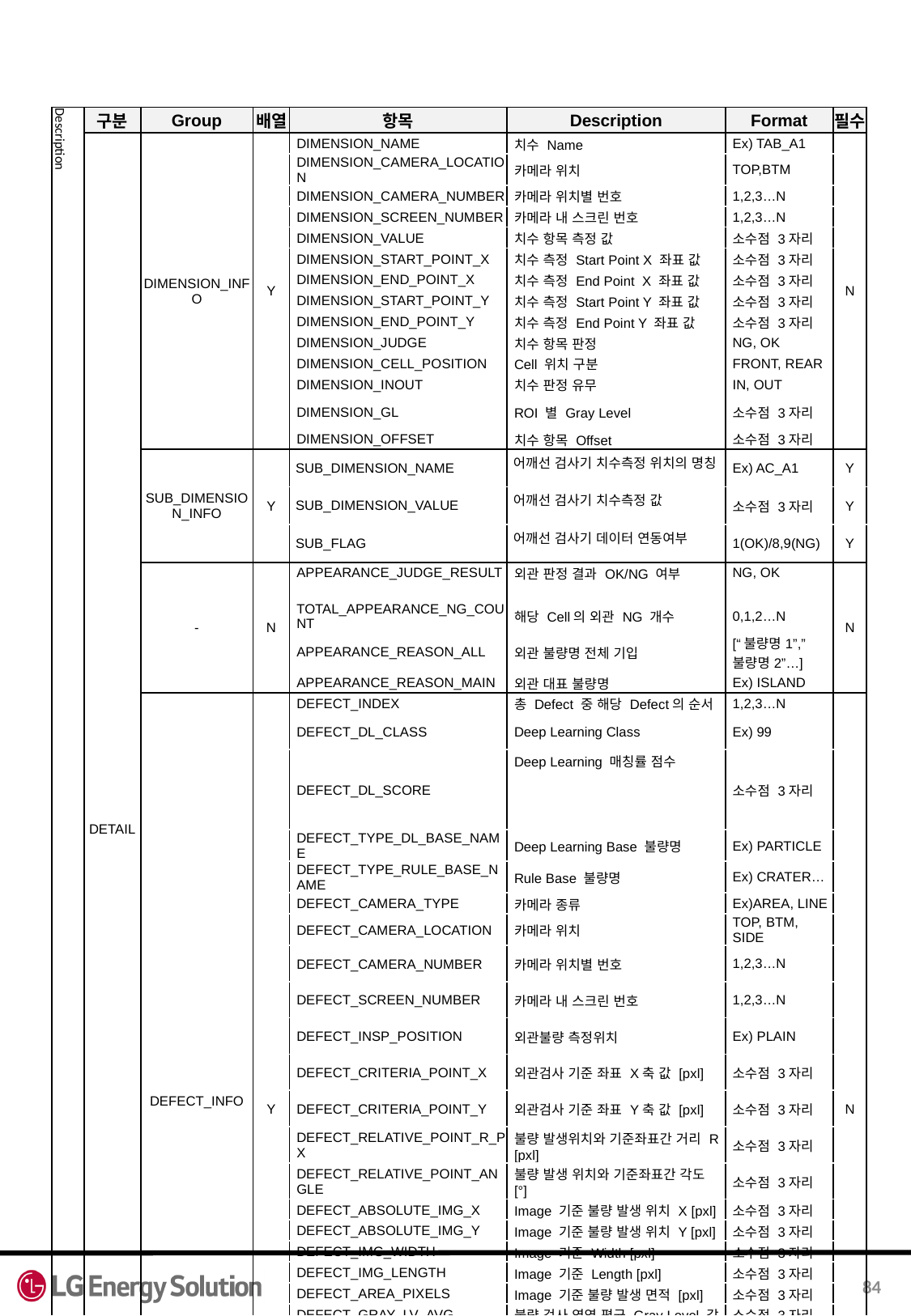

| Description | 구분 | Group | 배열 | 항목 | Description | Format | 필수 |
| --- | --- | --- | --- | --- | --- | --- | --- |
|  | DETAIL | DIMENSION\_INFO | Y | DIMENSION\_NAME | 치수 Name | Ex) TAB\_A1 | N |
|  |  |  |  | DIMENSION\_CAMERA\_LOCATION | 카메라 위치 | TOP,BTM |  |
|  |  |  |  | DIMENSION\_CAMERA\_NUMBER | 카메라 위치별 번호 | 1,2,3…N |  |
|  |  |  |  | DIMENSION\_SCREEN\_NUMBER | 카메라 내 스크린 번호 | 1,2,3…N |  |
|  |  |  |  | DIMENSION\_VALUE | 치수 항목 측정 값 | 소수점 3자리 |  |
|  |  |  |  | DIMENSION\_START\_POINT\_X | 치수 측정 Start Point X 좌표 값 | 소수점 3자리 |  |
|  |  |  |  | DIMENSION\_END\_POINT\_X | 치수 측정 End Point X 좌표 값 | 소수점 3자리 |  |
|  |  |  |  | DIMENSION\_START\_POINT\_Y | 치수 측정 Start Point Y 좌표 값 | 소수점 3자리 |  |
|  |  |  |  | DIMENSION\_END\_POINT\_Y | 치수 측정 End Point Y 좌표 값 | 소수점 3자리 |  |
|  |  |  |  | DIMENSION\_JUDGE | 치수 항목 판정 | NG, OK |  |
|  |  |  |  | DIMENSION\_CELL\_POSITION | Cell 위치 구분 | FRONT, REAR |  |
|  |  |  |  | DIMENSION\_INOUT | 치수 판정 유무 | IN, OUT |  |
|  |  |  |  | DIMENSION\_GL | ROI 별 Gray Level | 소수점 3자리 |  |
|  |  |  |  | DIMENSION\_OFFSET | 치수 항목 Offset | 소수점 3자리 |  |
|  |  | SUB\_DIMENSION\_INFO | Y | SUB\_DIMENSION\_NAME | 어깨선 검사기 치수측정 위치의 명칭 | Ex) AC\_A1 | Y |
|  |  |  |  | SUB\_DIMENSION\_VALUE | 어깨선 검사기 치수측정 값 | 소수점 3자리 | Y |
|  |  |  |  | SUB\_FLAG | 어깨선 검사기 데이터 연동여부 | 1(OK)/8,9(NG) | Y |
|  |  | - | N | APPEARANCE\_JUDGE\_RESULT | 외관 판정 결과 OK/NG 여부 | NG, OK | N |
|  |  |  |  |  |  |  |  |
|  |  |  |  | TOTAL\_APPEARANCE\_NG\_COUNT | 해당 Cell의 외관 NG 개수 | 0,1,2…N |  |
|  |  |  |  | APPEARANCE\_REASON\_ALL | 외관 불량명 전체 기입 | [“불량명1”,”불량명2”…] |  |
|  |  |  |  | APPEARANCE\_REASON\_MAIN | 외관 대표 불량명 | Ex) ISLAND |  |
|  |  | DEFECT\_INFO | Y | DEFECT\_INDEX | 총 Defect 중 해당 Defect의 순서 | 1,2,3…N | N |
|  |  |  |  | DEFECT\_DL\_CLASS | Deep Learning Class | Ex) 99 |  |
|  |  |  |  | DEFECT\_DL\_SCORE | Deep Learning 매칭률 점수 | 소수점 3자리 |  |
|  |  |  |  | DEFECT\_TYPE\_DL\_BASE\_NAME | Deep Learning Base 불량명 | Ex) PARTICLE |  |
|  |  |  |  | DEFECT\_TYPE\_RULE\_BASE\_NAME | Rule Base 불량명 | Ex) CRATER… |  |
|  |  |  |  | DEFECT\_CAMERA\_TYPE | 카메라 종류 | Ex)AREA, LINE |  |
|  |  |  |  | DEFECT\_CAMERA\_LOCATION | 카메라 위치 | TOP, BTM, SIDE |  |
|  |  |  |  | DEFECT\_CAMERA\_NUMBER | 카메라 위치별 번호 | 1,2,3…N |  |
|  |  |  |  | DEFECT\_SCREEN\_NUMBER | 카메라 내 스크린 번호 | 1,2,3…N |  |
|  |  |  |  | DEFECT\_INSP\_POSITION | 외관불량 측정위치 | Ex) PLAIN |  |
|  |  |  |  | DEFECT\_CRITERIA\_POINT\_X | 외관검사 기준 좌표 X축 값 [pxl] | 소수점 3자리 |  |
|  |  |  |  | DEFECT\_CRITERIA\_POINT\_Y | 외관검사 기준 좌표 Y축 값 [pxl] | 소수점 3자리 |  |
|  |  |  |  | DEFECT\_RELATIVE\_POINT\_R\_PX | 불량 발생위치와 기준좌표간 거리 R [pxl] | 소수점 3자리 |  |
|  |  |  |  | DEFECT\_RELATIVE\_POINT\_ANGLE | 불량 발생 위치와 기준좌표간 각도 [°] | 소수점 3자리 |  |
|  |  |  |  | DEFECT\_ABSOLUTE\_IMG\_X | Image 기준 불량 발생 위치 X [pxl] | 소수점 3자리 |  |
|  |  |  |  | DEFECT\_ABSOLUTE\_IMG\_Y | Image 기준 불량 발생 위치 Y [pxl] | 소수점 3자리 |  |
|  |  |  |  | DEFECT\_IMG\_WIDTH | Image 기준 Width [pxl] | 소수점 3자리 |  |
|  |  |  |  | DEFECT\_IMG\_LENGTH | Image 기준 Length [pxl] | 소수점 3자리 |  |
|  |  |  |  | DEFECT\_AREA\_PIXELS | Image 기준 불량 발생 면적 [pxl] | 소수점 3자리 |  |
|  |  |  |  | DEFECT\_GRAY\_LV\_AVG | 불량 검사 영역 평균 Gray Level 값 | 소수점 3자리 |  |
|  |  |  |  | DEFECT\_GRAY\_LV\_MAX | 불량 검사 영역 최고 Gray Level 값 | 소수점 3자리 |  |
|  |  |  |  | DEFECT\_GRAY\_LV\_MIN | 불량 검사 영역 최저 Gray Level 값 | 소수점 3자리 |  |
|  |  |  |  | DEFECT\_GRAY\_LV\_RANGE | 불량 검사 영역 내 Gray Level 범위 | 소수점 3자리 |  |
|  |  |  |  | DEFECT\_GRAY\_LV\_STDDEV | 불량 검사 영역 폭:길이 비율 | 소수점 3자리 |  |
|  |  |  |  | DEFECT\_RATIO\_WIDTH\_LENGTH | 불량 장축의 기울기[°] | 소수점 3자리 |  |
|  |  |  |  | DEFECT\_ANGLE | 불량 각도[°] | 소수점 3자리 |  |
|  |  |  |  | DEFECT\_ELONGATION | 불량의 휨 정도 | 소수점 3자리 |  |
84